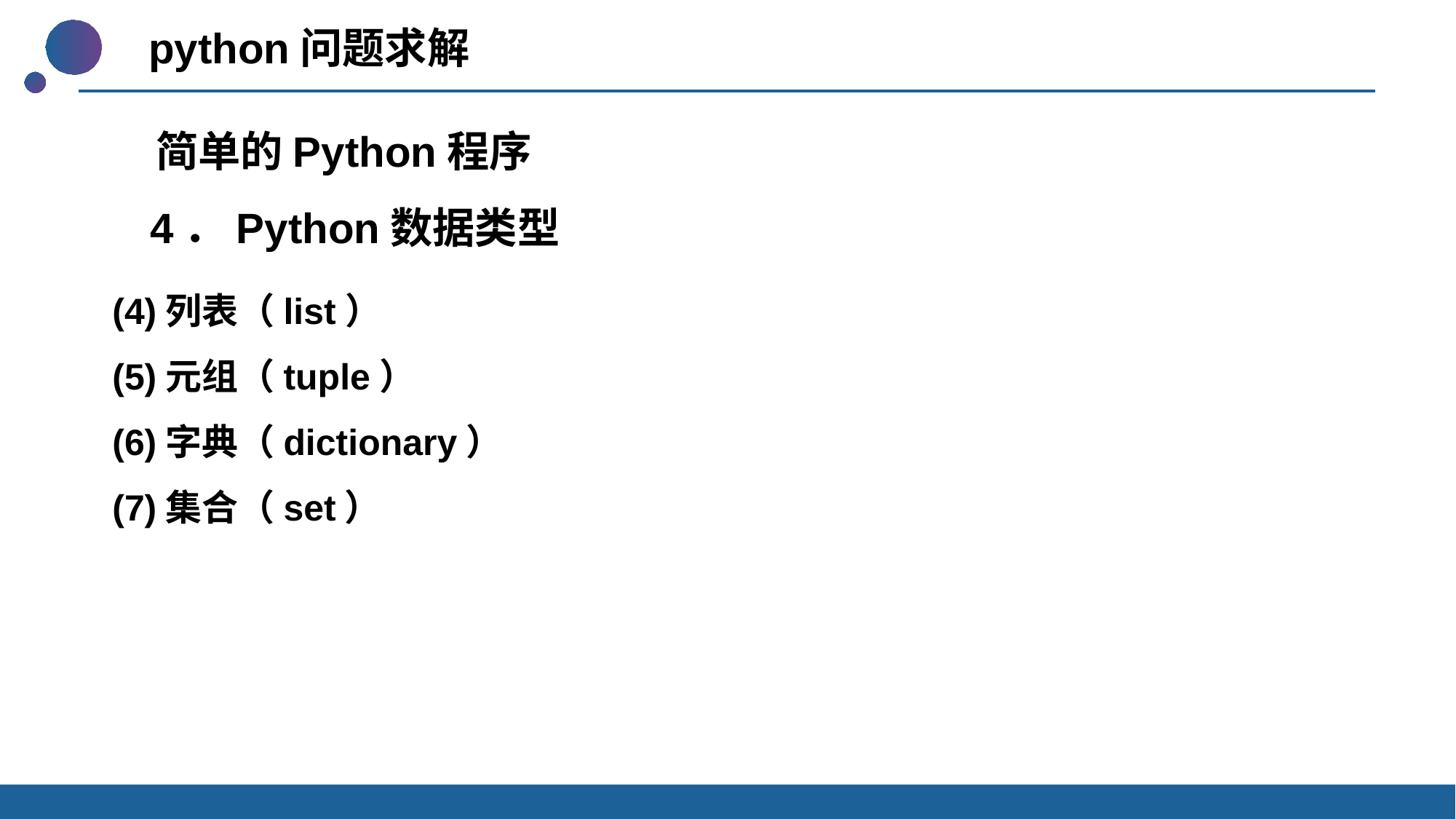

python问题求解

  简单的Python程序
  4．Python数据类型
(4)列表（list）
(5)元组（tuple）
(6)字典（dictionary）
(7)集合（set）